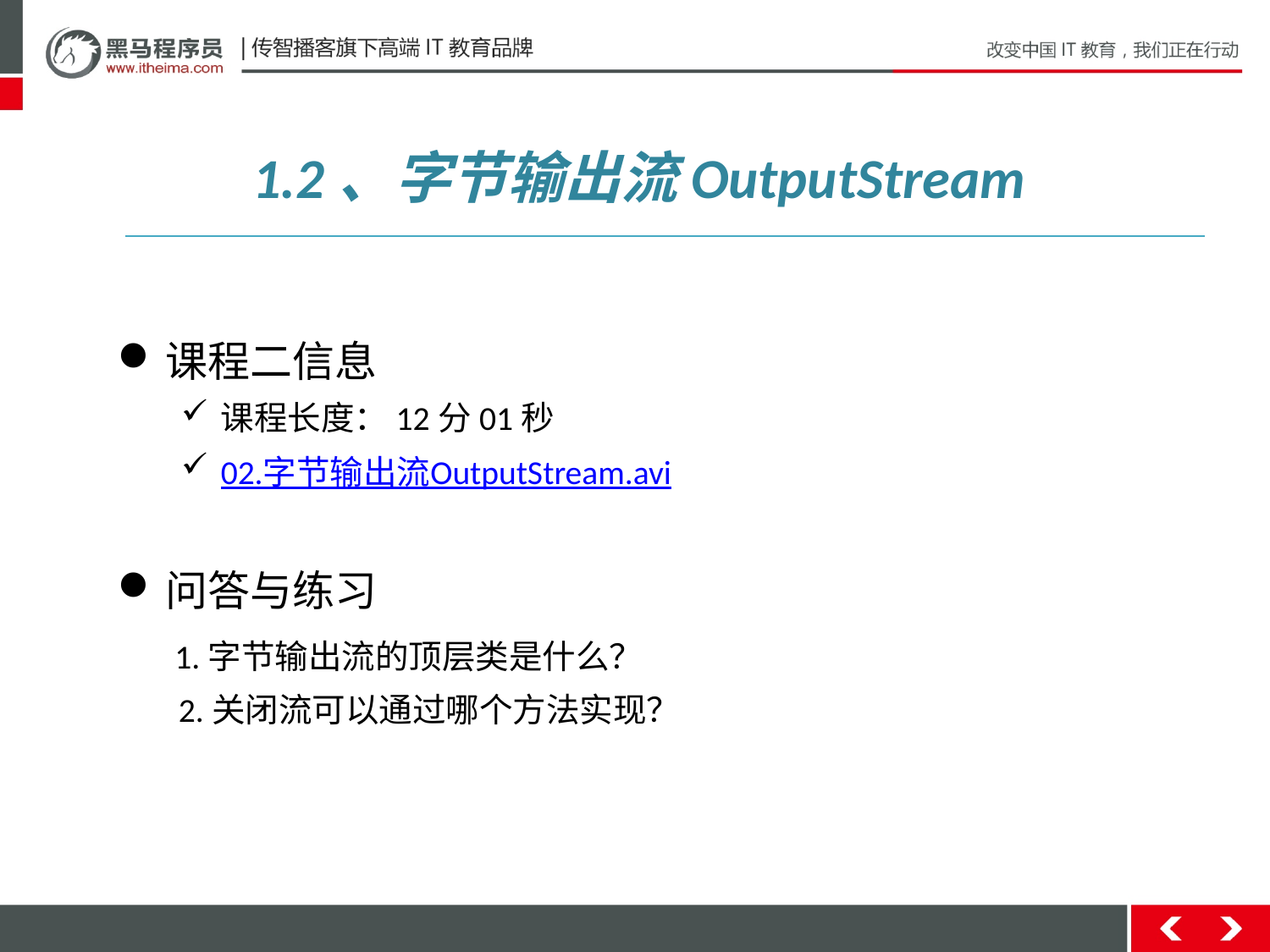

1.2、字节输出流OutputStream

课程二信息
课程长度：12分01秒
02.字节输出流OutputStream.avi

问答与练习
      1.字节输出流的顶层类是什么？
        2.关闭流可以通过哪个方法实现？